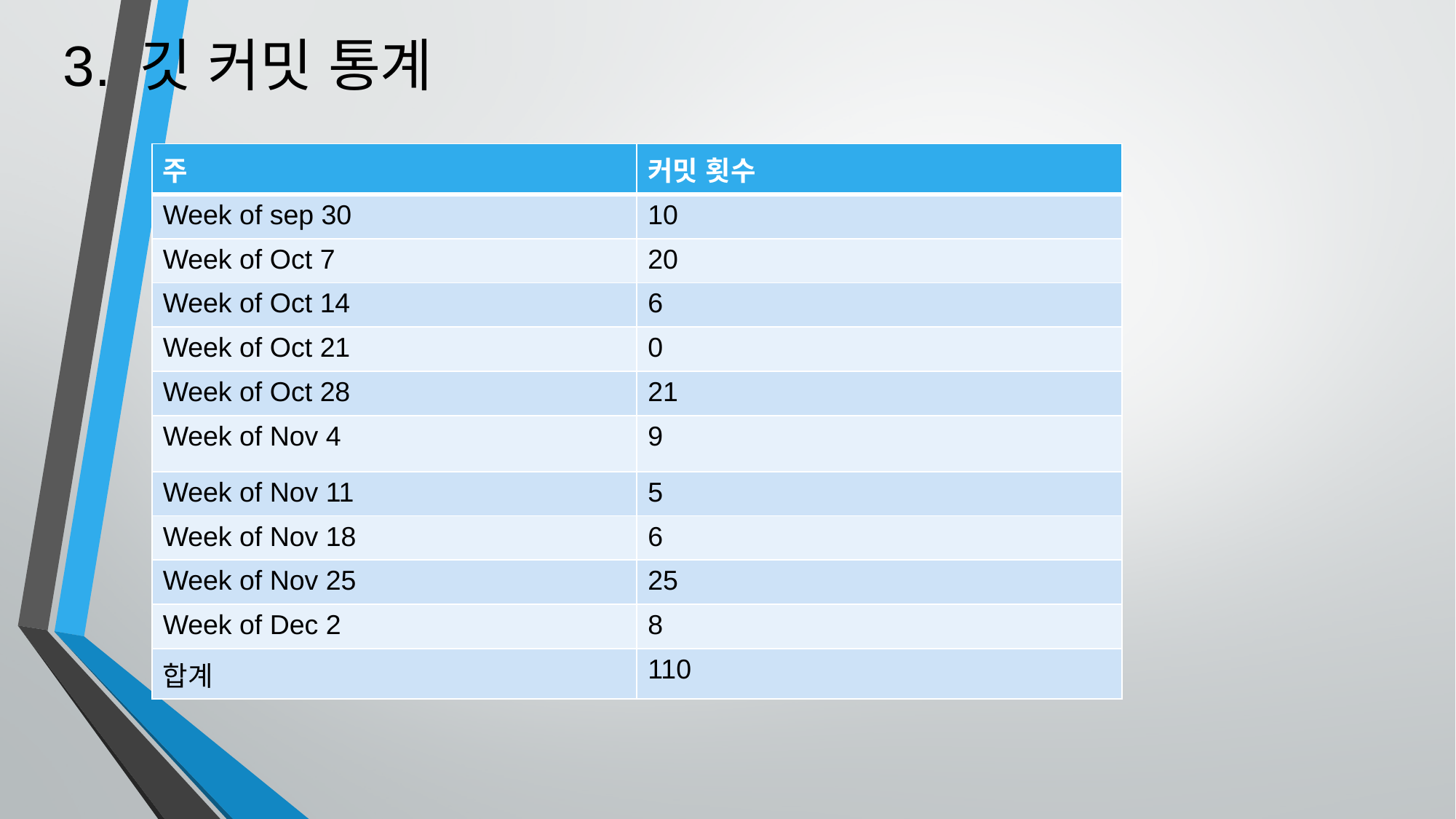

# 3. 깃 커밋 통계
| 주 | 커밋 횟수 |
| --- | --- |
| Week of sep 30 | 10 |
| Week of Oct 7 | 20 |
| Week of Oct 14 | 6 |
| Week of Oct 21 | 0 |
| Week of Oct 28 | 21 |
| Week of Nov 4 | 9 |
| Week of Nov 11 | 5 |
| Week of Nov 18 | 6 |
| Week of Nov 25 | 25 |
| Week of Dec 2 | 8 |
| 합계 | 110 |